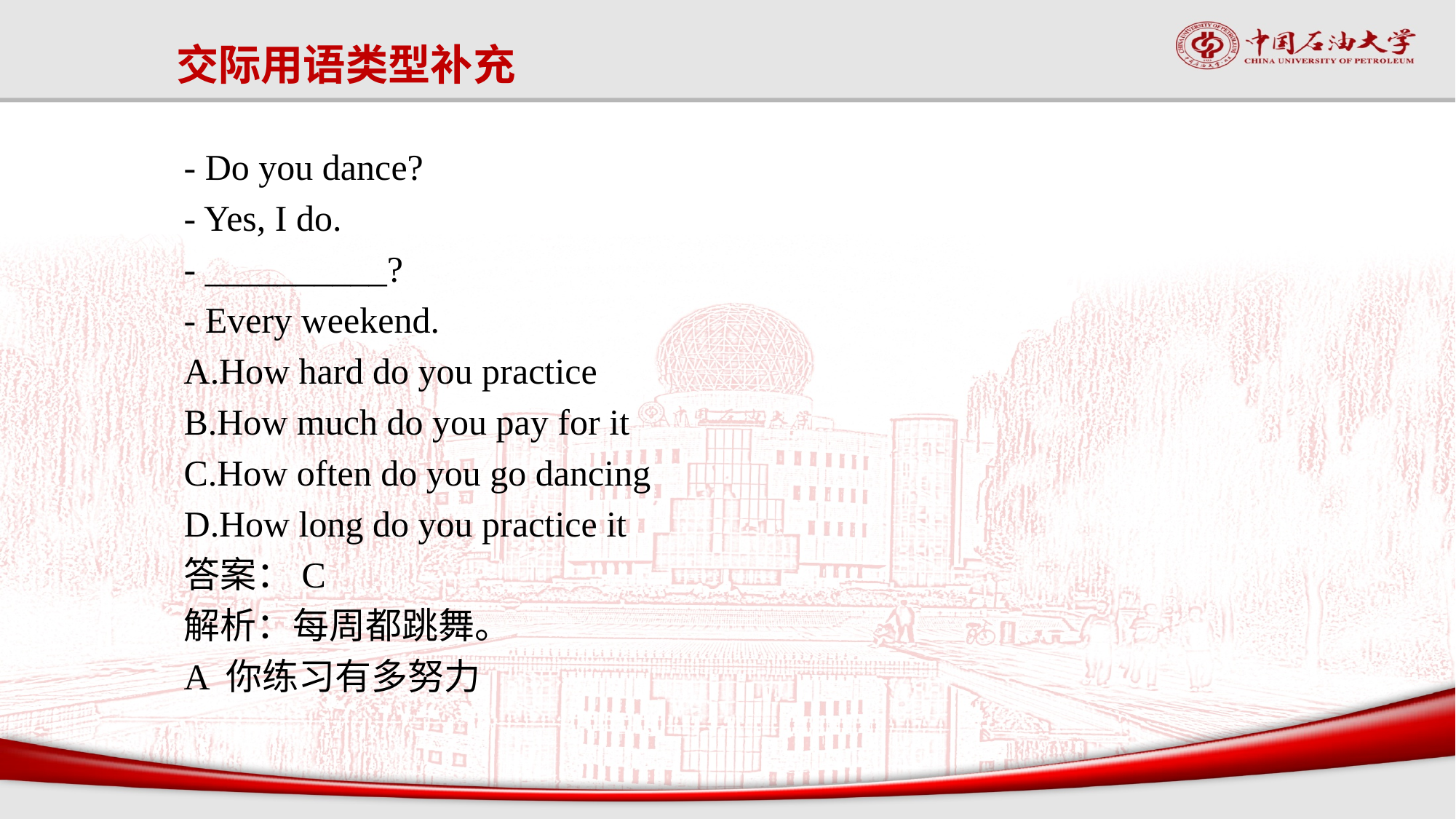

# 交际用语类型补充
- Do you dance?
- Yes, I do.
- __________?
- Every weekend.
A.How hard do you practice
B.How much do you pay for it
C.How often do you go dancing
D.How long do you practice it
答案：C
解析：每周都跳舞。
A 你练习有多努力